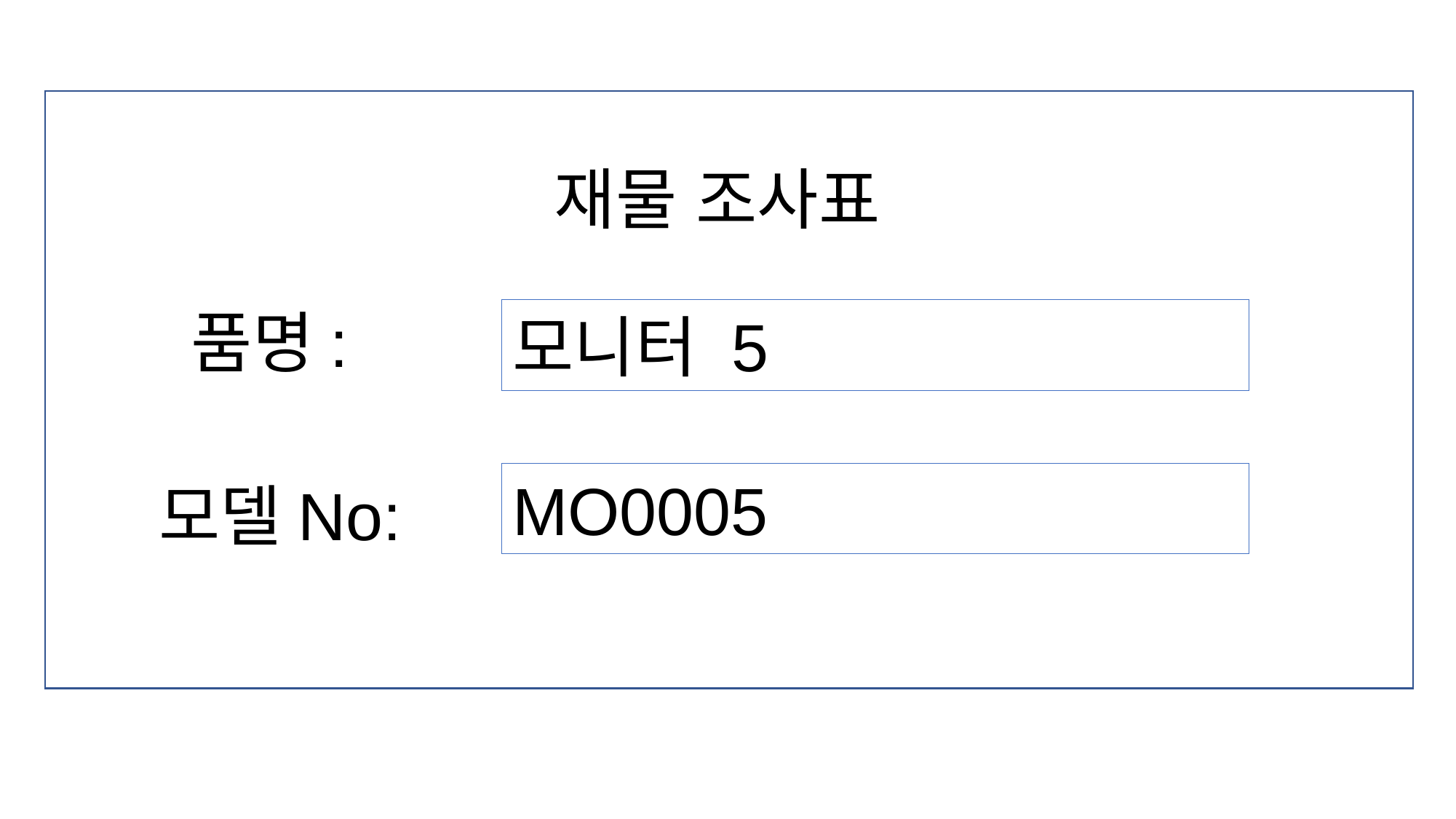

재물 조사표
품명:
모니터 5
MO0005
모델No: